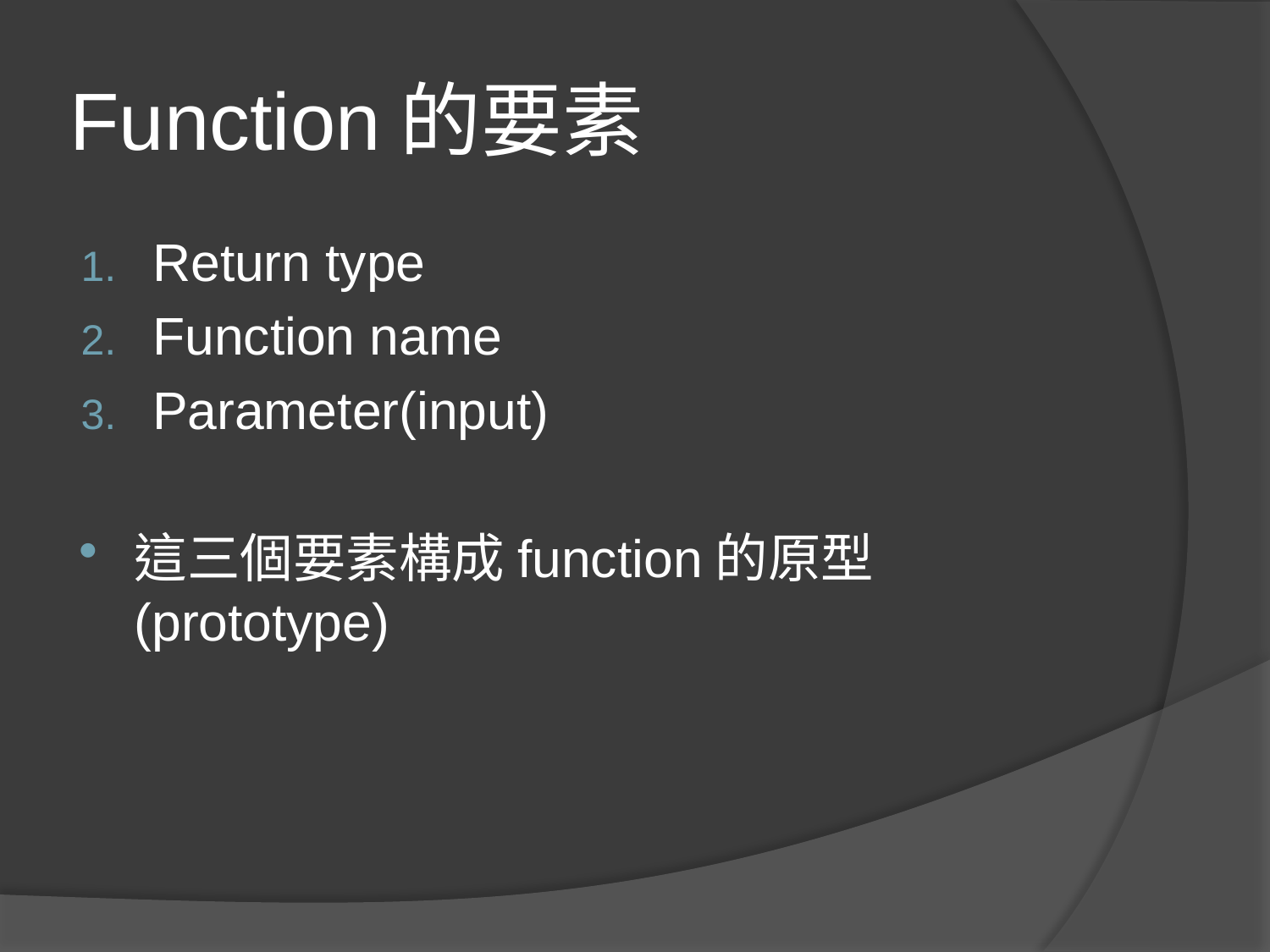

# Function的要素
Return type
Function name
Parameter(input)

這三個要素構成function的原型(prototype)